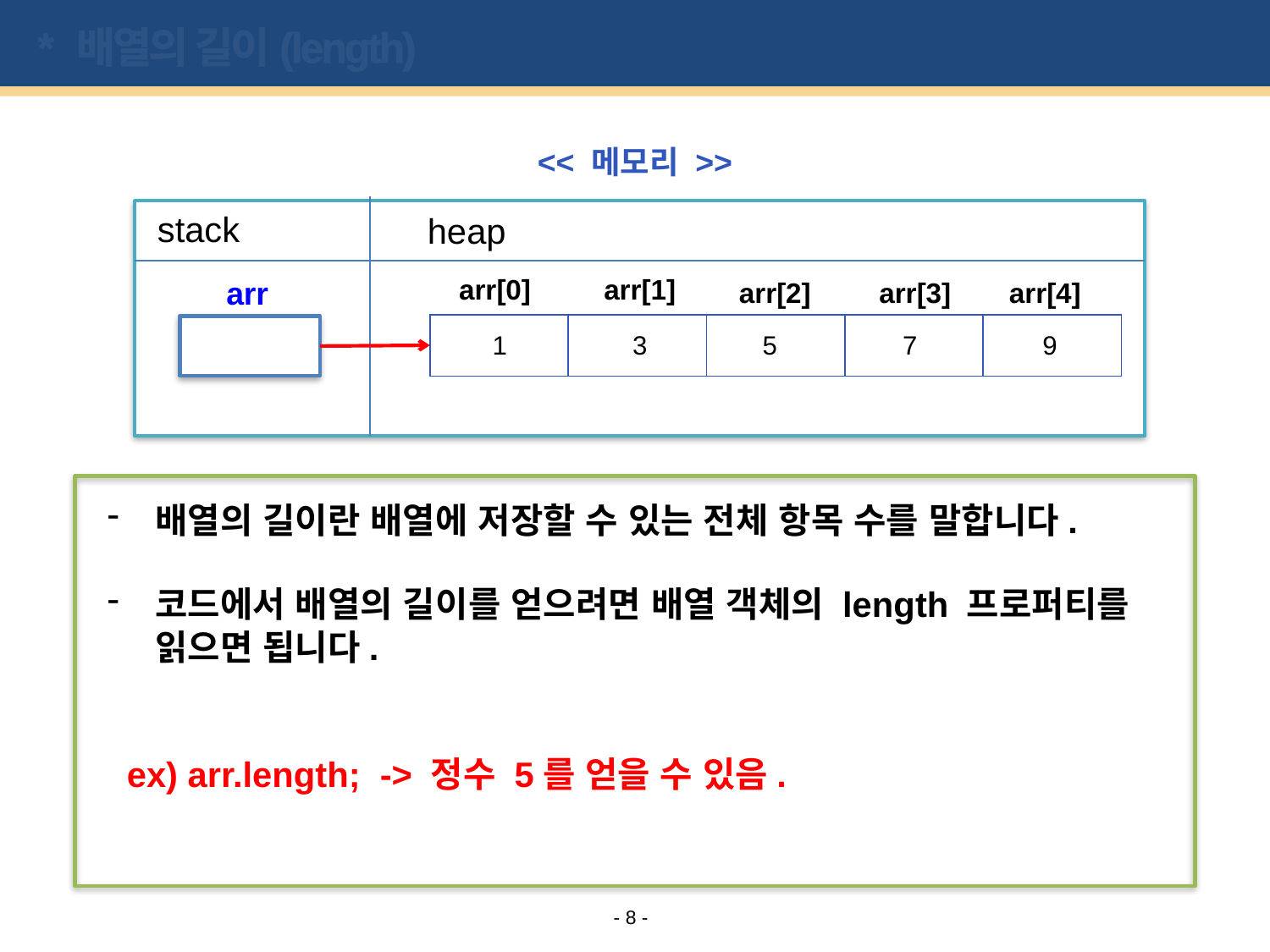

# * 배열의 길이(length)
<< 메모리 >>

stack
heap
arr[0]
arr[1]
arr
arr[2]
arr[3]
arr[4]
|  |  |  |  |  |
| --- | --- | --- | --- | --- |

1
3
5
7
9

배열의 길이란 배열에 저장할 수 있는 전체 항목 수를 말합니다.

코드에서 배열의 길이를 얻으려면 배열 객체의 length 프로퍼티를 읽으면 됩니다.

  ex) arr.length;  -> 정수 5를 얻을 수 있음.